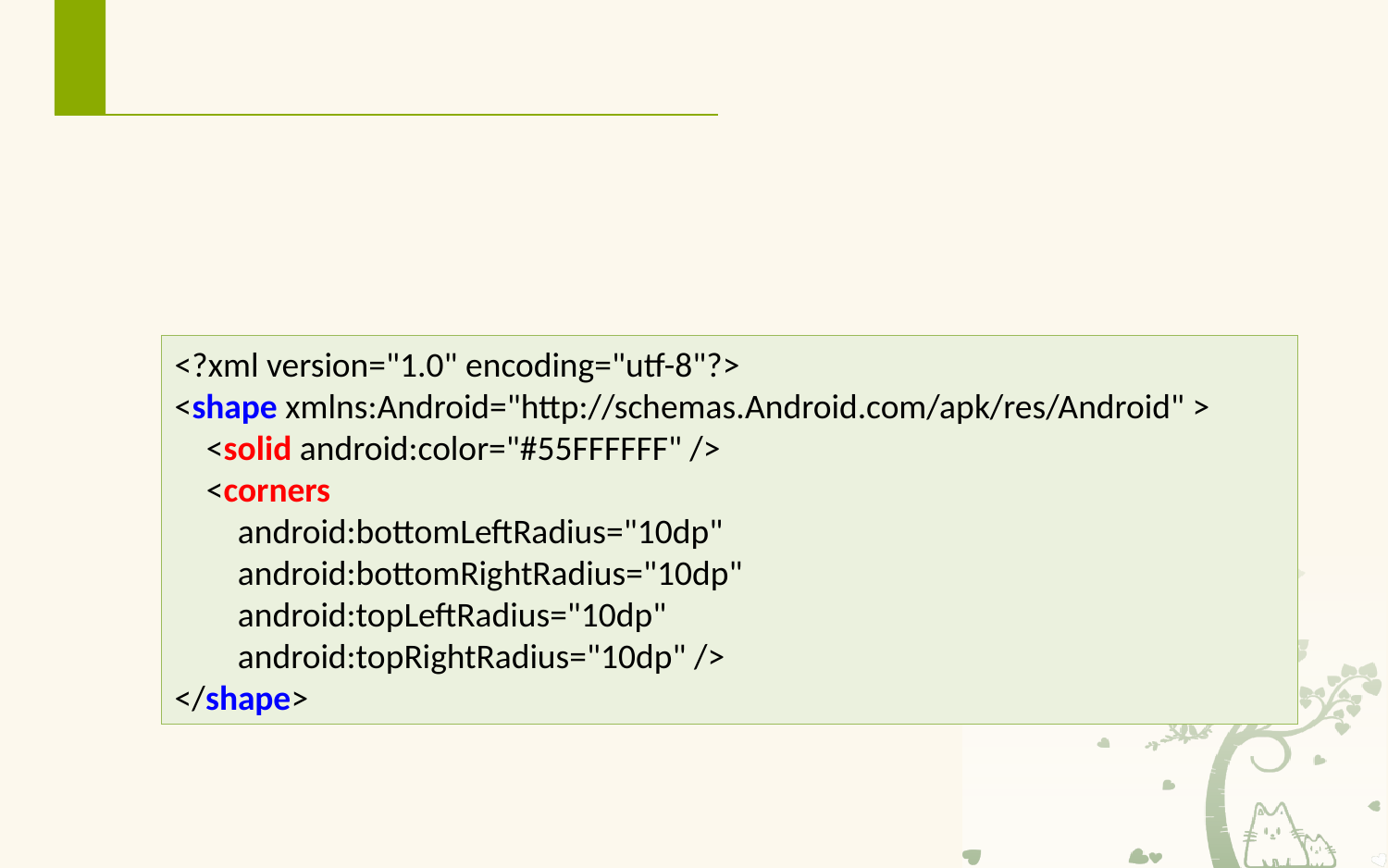

# 登录布局和背景优化
（3）圆角布局背景
首先在各控件的外面插入一个LinearLayout，设置android:background="@drawable/background_login_div"，然后在drawable下新建资源文件background_login_div.xml
<?xml version="1.0" encoding="utf-8"?>
<shape xmlns:Android="http://schemas.Android.com/apk/res/Android" >
    <solid android:color="#55FFFFFF" />
    <corners
        android:bottomLeftRadius="10dp"
        android:bottomRightRadius="10dp"
        android:topLeftRadius="10dp"
        android:topRightRadius="10dp" />
</shape>